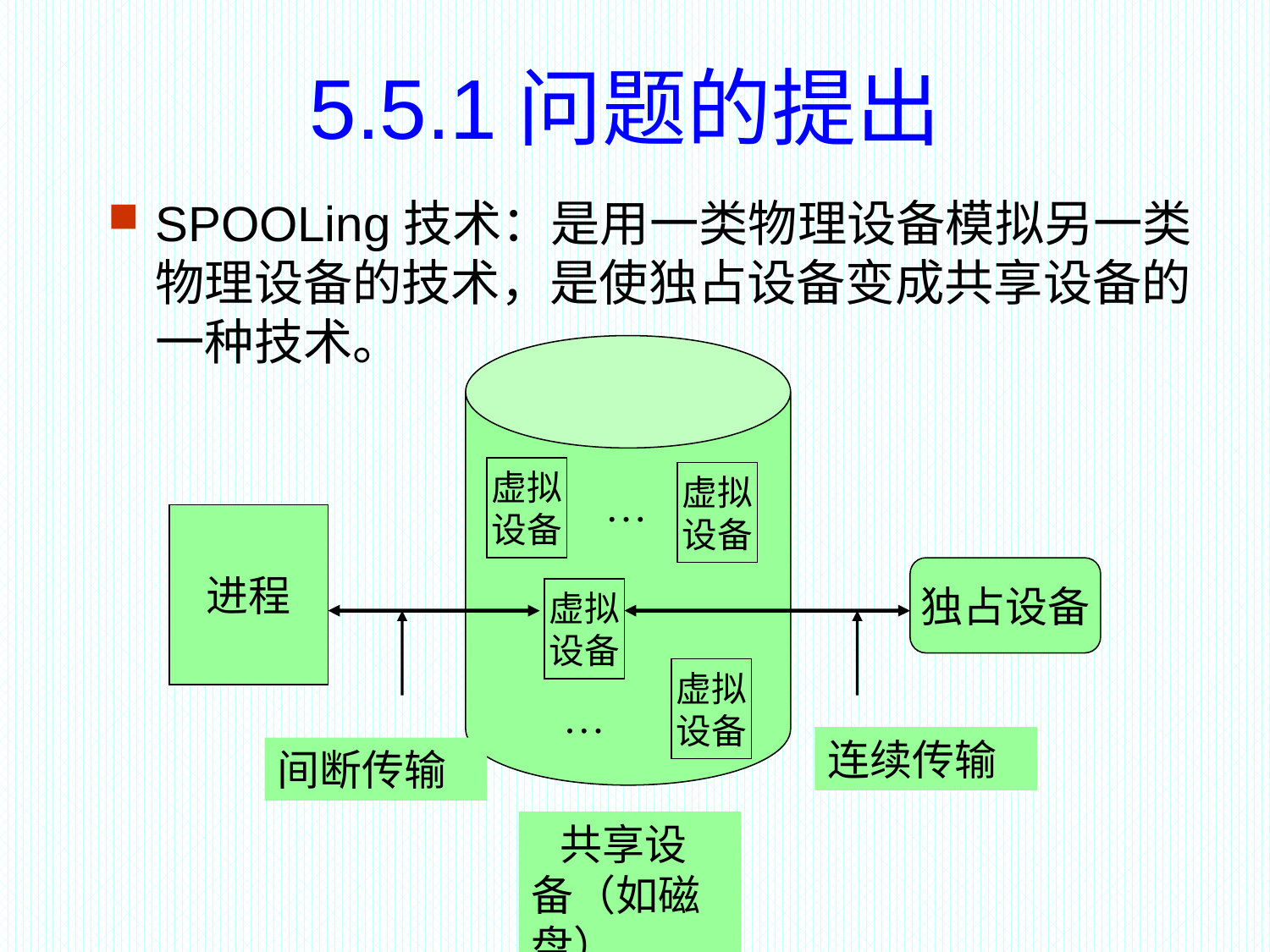

5.5.1问题的提出
SPOOLing技术：是用一类物理设备模拟另一类物理设备的技术，是使独占设备变成共享设备的一种技术。

虚拟
设备
虚拟
设备
…
进程
独占设备
虚拟
设备

虚拟
设备
…
连续传输
间断传输
  共享设备（如磁盘）